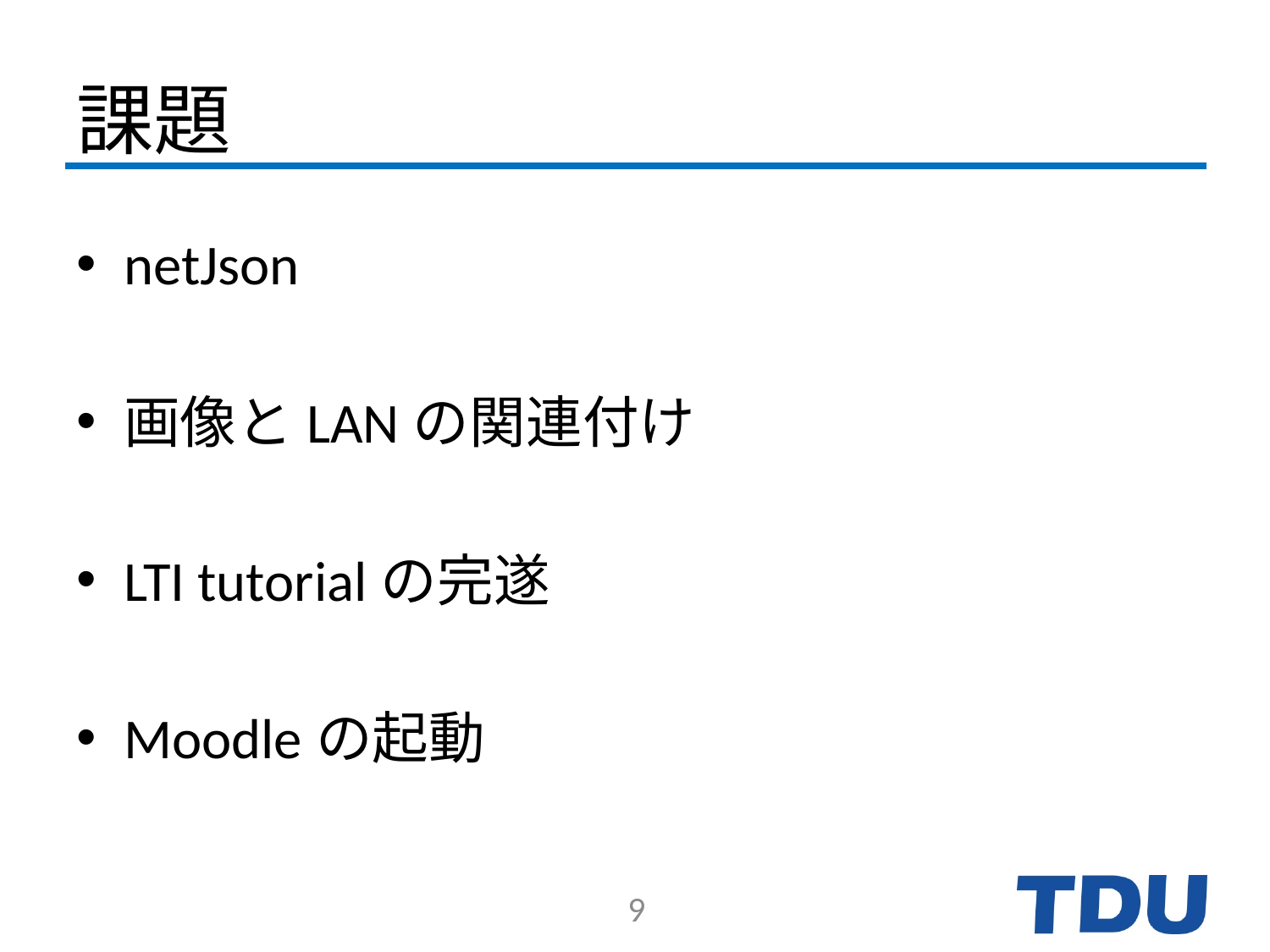

# 課題
netJson

画像とLANの関連付け

LTI tutorialの完遂

Moodleの起動
9